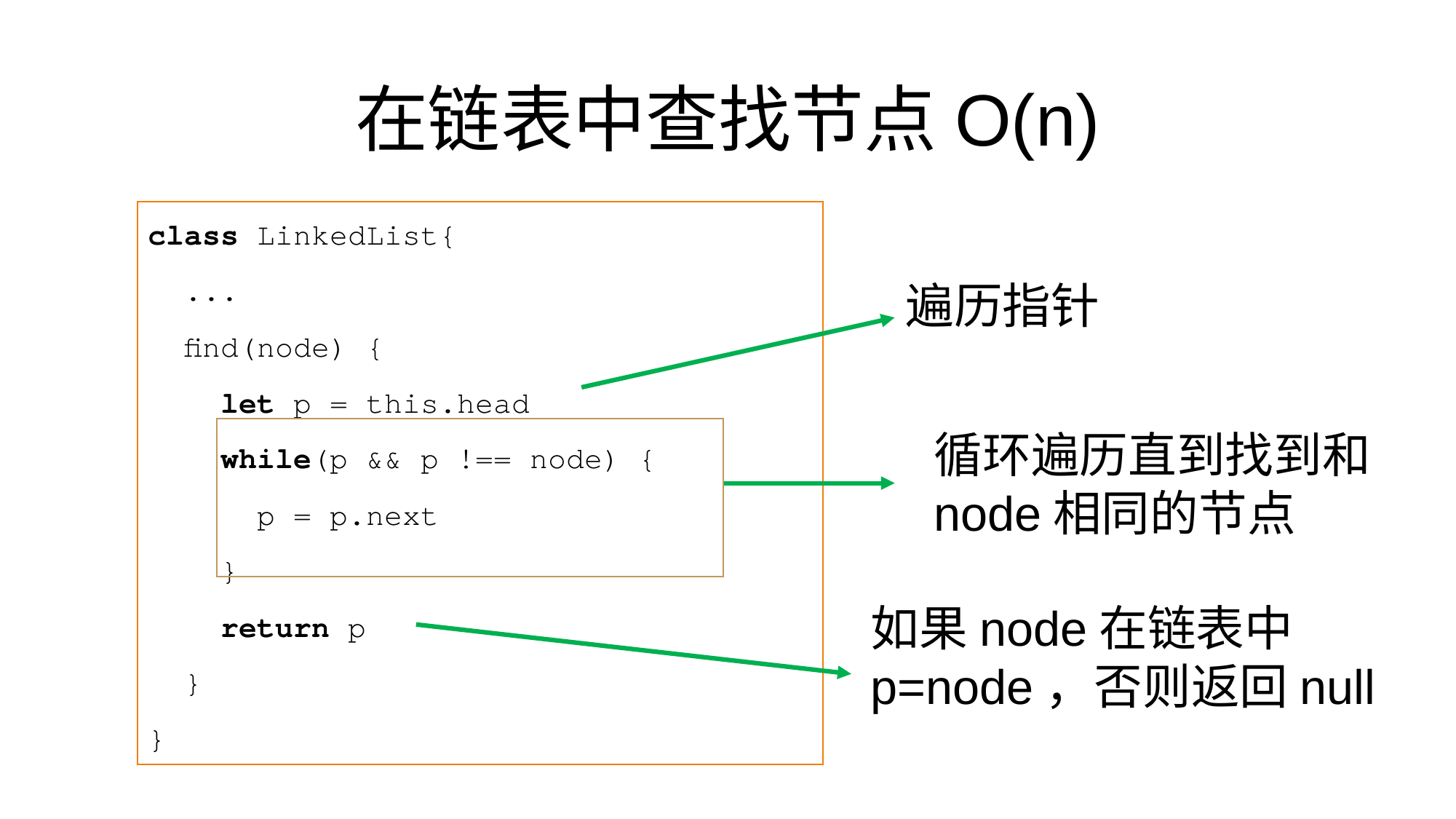

# 在链表中查找节点O(n)
class LinkedList{
  ...
  find(node) {
    let p = this.head
    while(p && p !== node) {
      p = p.next
    }
    return p
  }
}
遍历指针

循环遍历直到找到和node相同的节点
如果node在链表中p=node，否则返回null